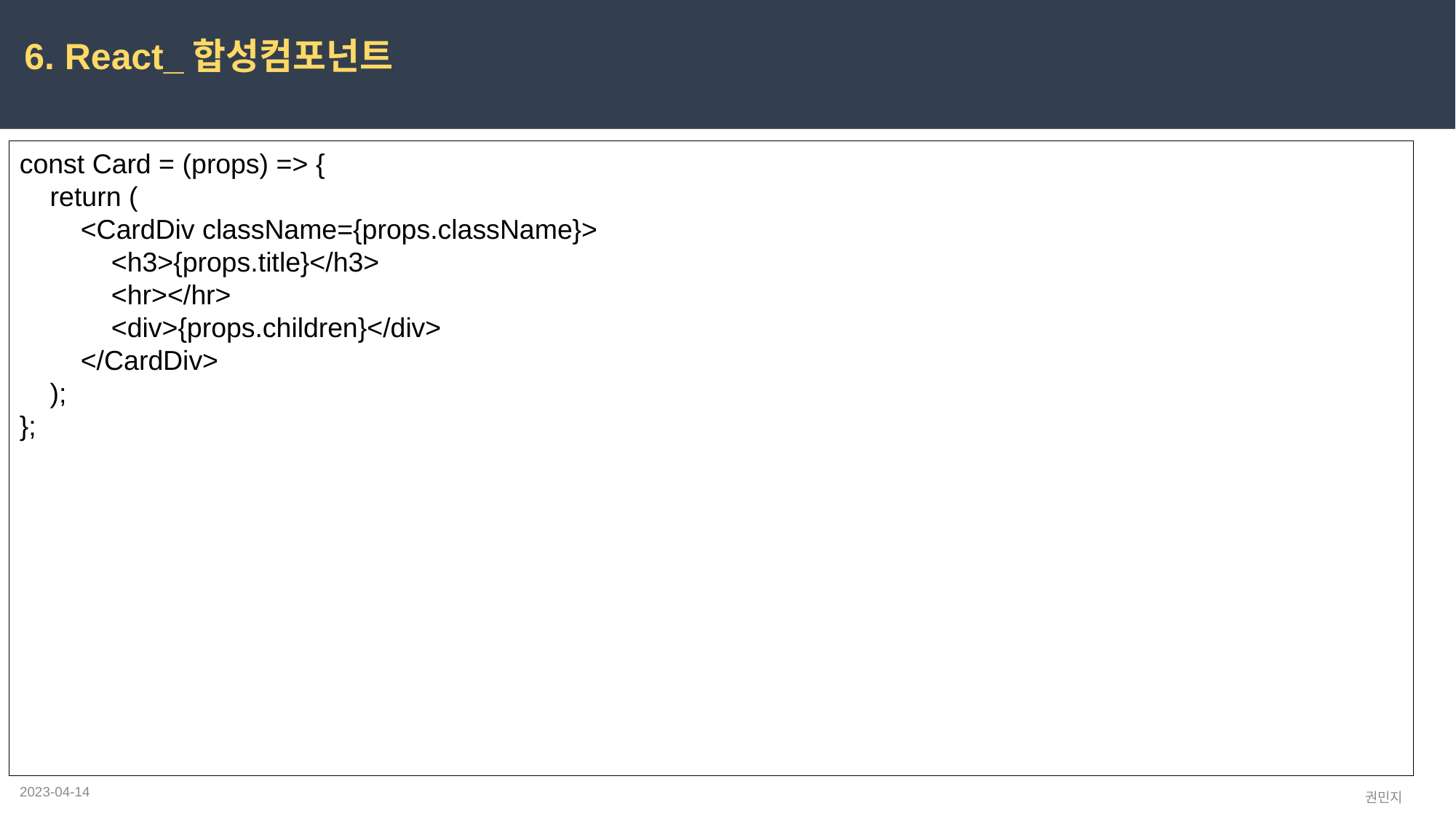

6. React_합성컴포넌트
const Card = (props) => {
    return (
        <CardDiv className={props.className}>
            <h3>{props.title}</h3>
            <hr></hr>
            <div>{props.children}</div>
        </CardDiv>
    );
};

2023-04-14
권민지